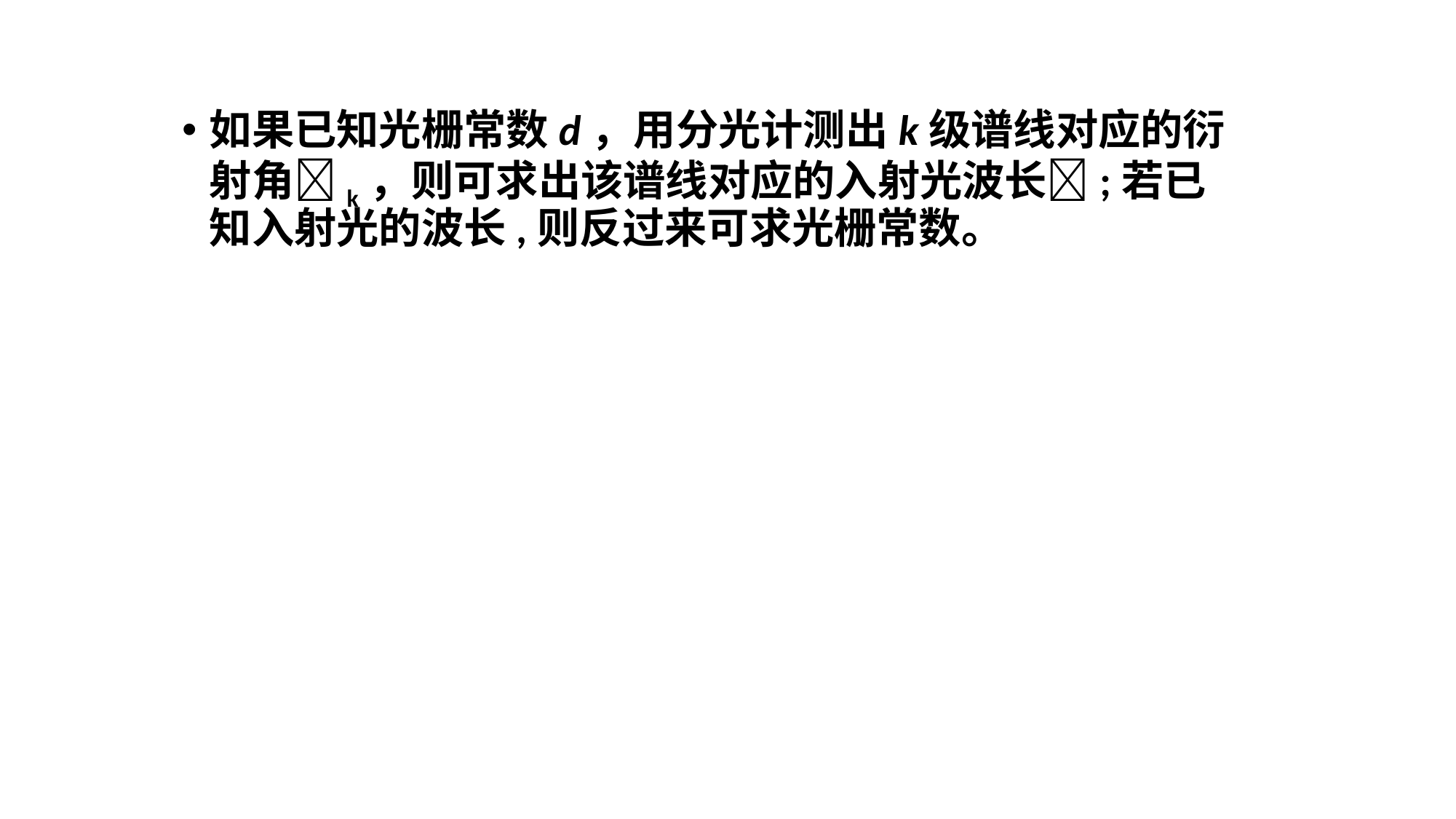

如果已知光栅常数d，用分光计测出k级谱线对应的衍射角ϕk，则可求出该谱线对应的入射光波长λ;若已知入射光的波长,则反过来可求光栅常数。